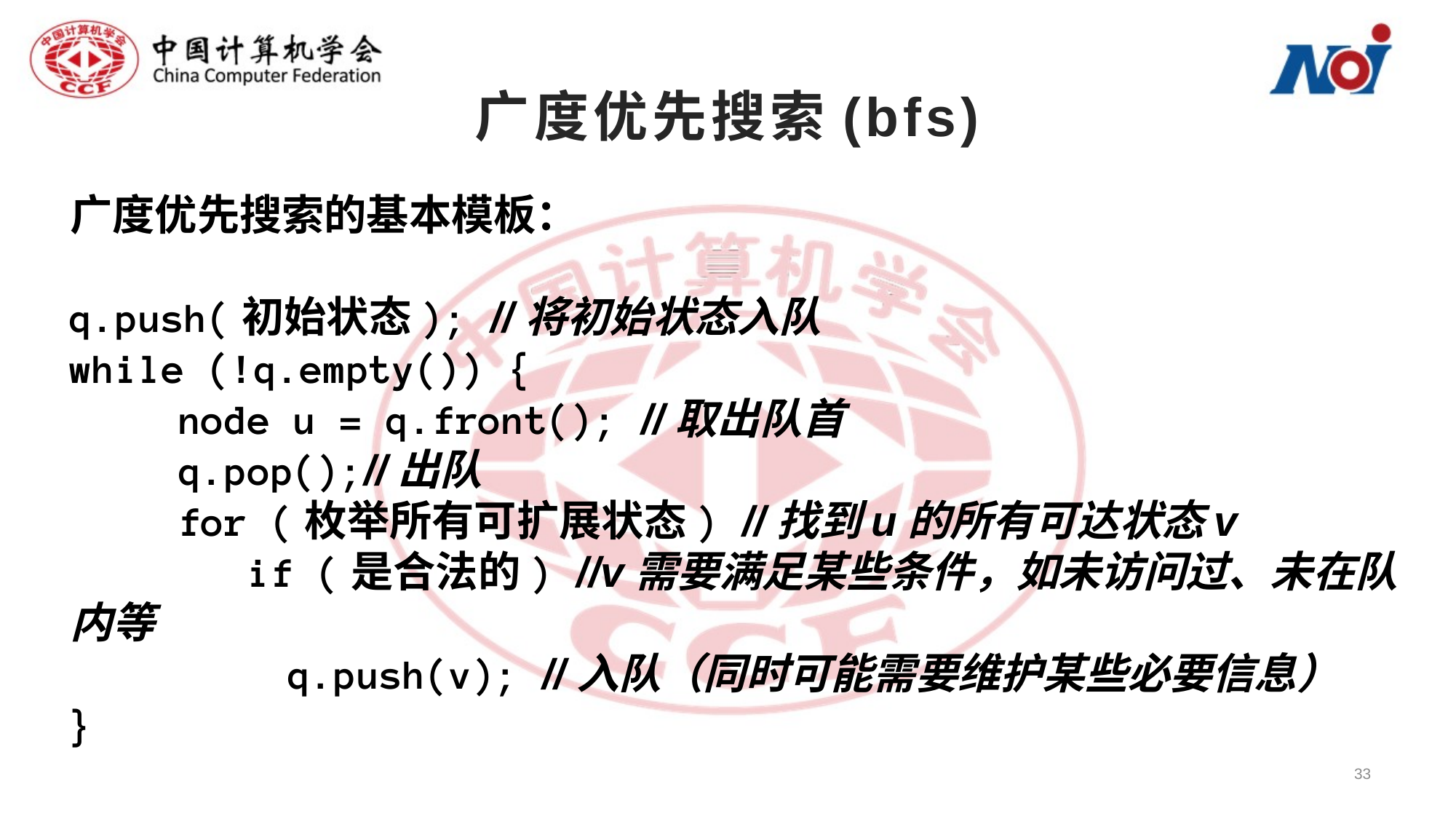

# 广度优先搜索(bfs)
广度优先搜索的基本模板：

q.push(初始状态); //将初始状态入队
while (!q.empty()) {
	node u = q.front(); //取出队首
	q.pop();//出队
	for (枚举所有可扩展状态) //找到u的所有可达状态v
	   if (是合法的) //v需要满足某些条件，如未访问过、未在队内等
		q.push(v); //入队（同时可能需要维护某些必要信息）
}
33